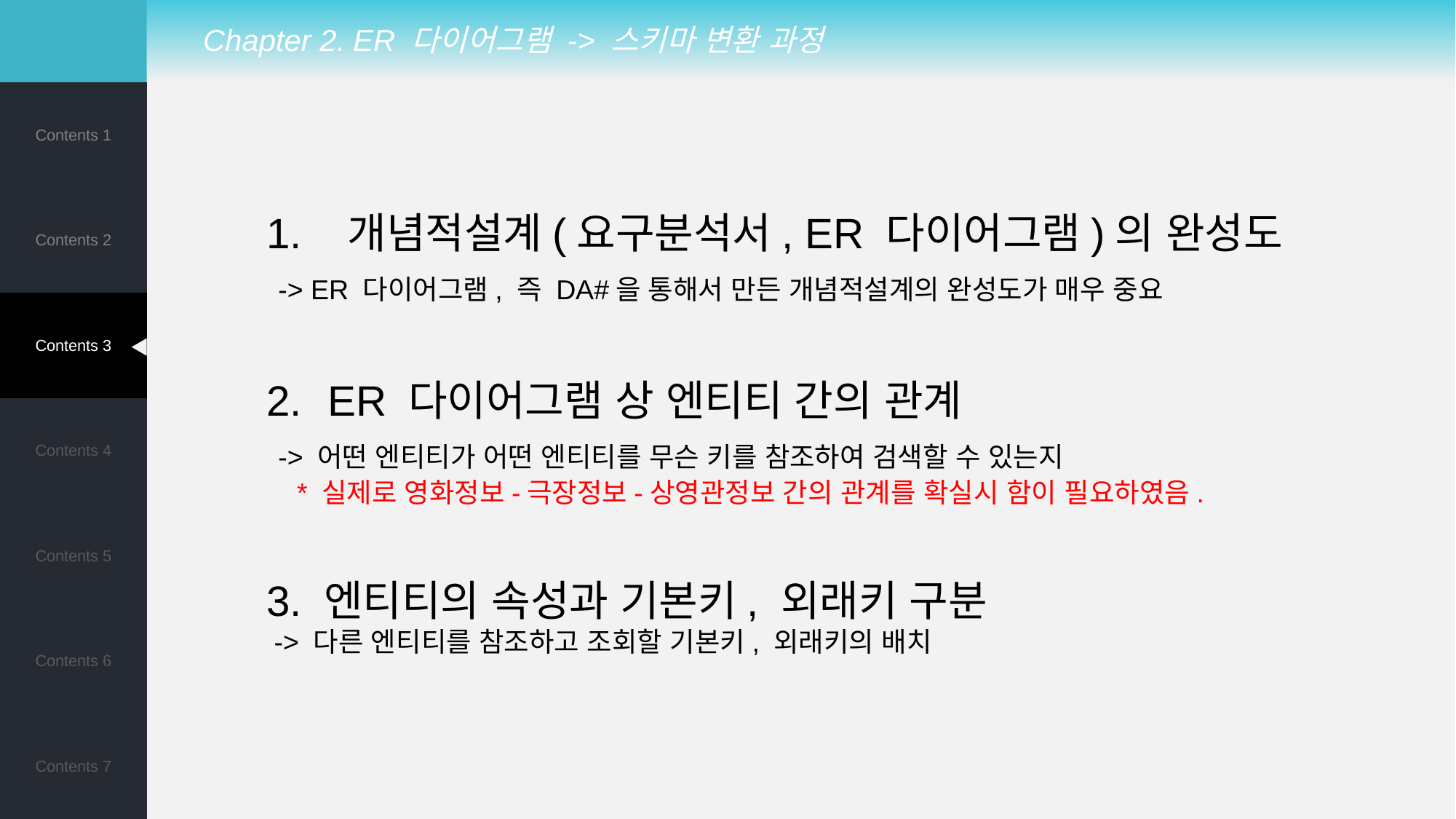

Chapter 2. ER 다이어그램 -> 스키마 변환 과정
| Contents 1 |
| --- |
| Contents 2 |
| Contents 3 |
| Contents 4 |
| Contents 5 |
| Contents 6 |
| Contents 7 |
1.   개념적설계(요구분석서, ER 다이어그램)의 완성도
 -> ER 다이어그램, 즉 DA#을 통해서 만든 개념적설계의 완성도가 매우 중요

ER 다이어그램 상 엔티티 간의 관계
 -> 어떤 엔티티가 어떤 엔티티를 무슨 키를 참조하여 검색할 수 있는지
    * 실제로 영화정보-극장정보-상영관정보 간의 관계를 확실시 함이 필요하였음.

3. 엔티티의 속성과 기본키, 외래키 구분
 -> 다른 엔티티를 참조하고 조회할 기본키, 외래키의 배치